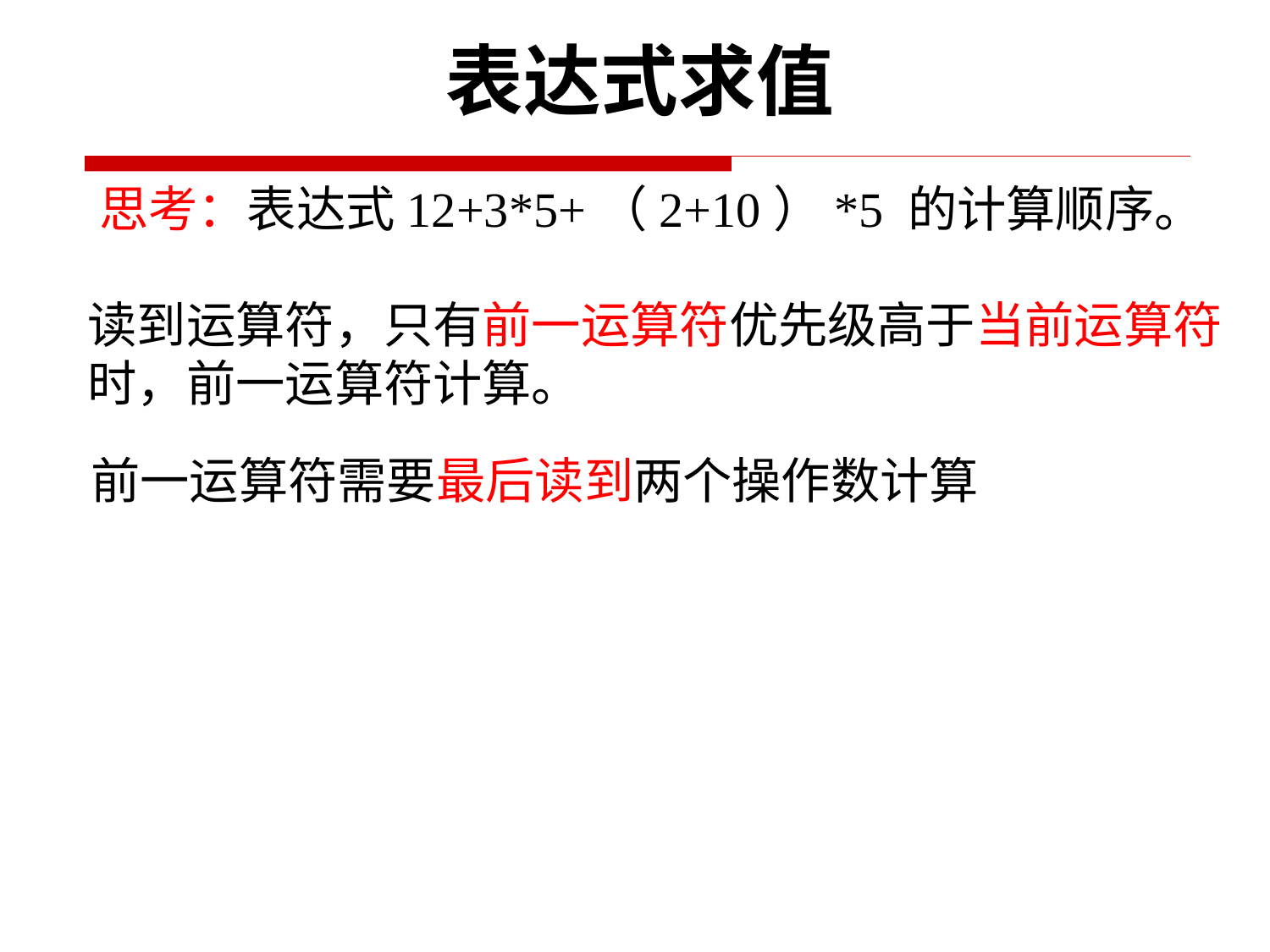

表达式求值
  思考：表达式12+3*5+（2+10）*5 的计算顺序。

读到运算符，只有前一运算符优先级高于当前运算符时，前一运算符计算。

前一运算符需要最后读到两个操作数计算